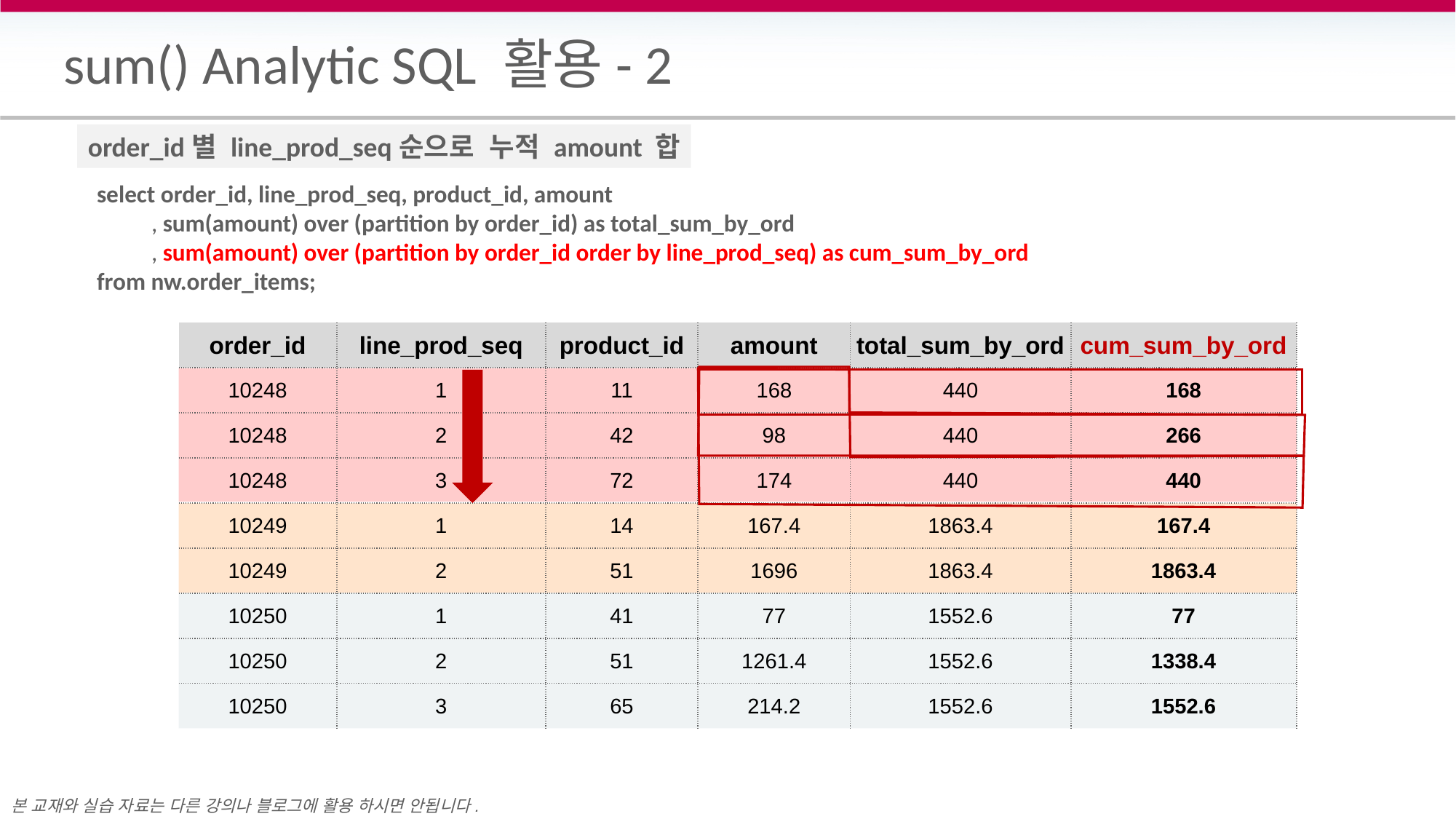

# sum() Analytic SQL 활용- 2
order_id별 line_prod_seq순으로  누적 amount 합
select order_id, line_prod_seq, product_id, amount
, sum(amount) over (partition by order_id) as total_sum_by_ord
, sum(amount) over (partition by order_id order by line_prod_seq) as cum_sum_by_ord
from nw.order_items;
| order\_id | line\_prod\_seq | product\_id | amount | total\_sum\_by\_ord | cum\_sum\_by\_ord |
| --- | --- | --- | --- | --- | --- |
| 10248 | 1 | 11 | 168 | 440 | 168 |
| 10248 | 2 | 42 | 98 | 440 | 266 |
| 10248 | 3 | 72 | 174 | 440 | 440 |
| 10249 | 1 | 14 | 167.4 | 1863.4 | 167.4 |
| 10249 | 2 | 51 | 1696 | 1863.4 | 1863.4 |
| 10250 | 1 | 41 | 77 | 1552.6 | 77 |
| 10250 | 2 | 51 | 1261.4 | 1552.6 | 1338.4 |
| 10250 | 3 | 65 | 214.2 | 1552.6 | 1552.6 |